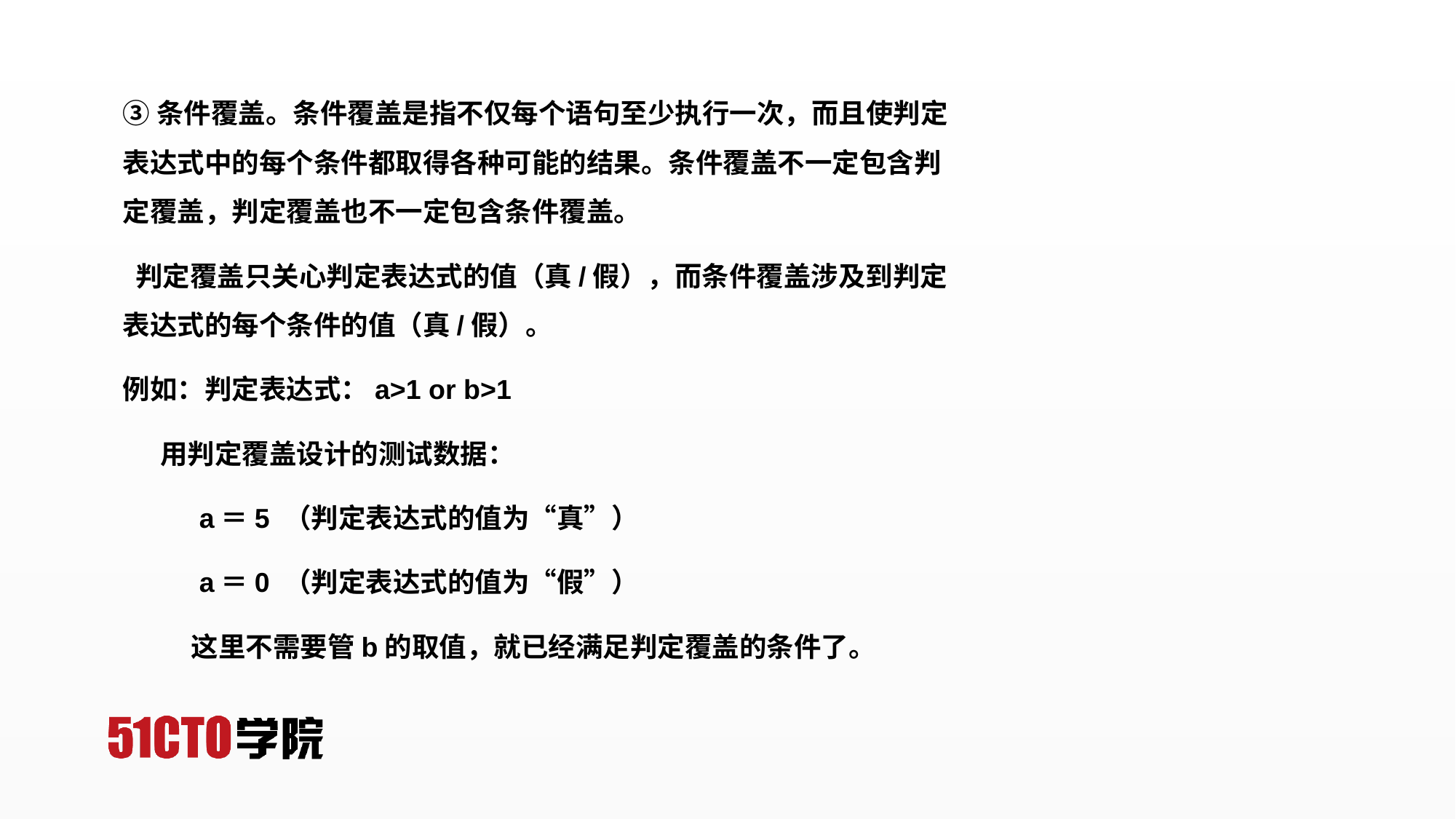

③条件覆盖。条件覆盖是指不仅每个语句至少执行一次，而且使判定表达式中的每个条件都取得各种可能的结果。条件覆盖不一定包含判定覆盖，判定覆盖也不一定包含条件覆盖。
 判定覆盖只关心判定表达式的值（真/假），而条件覆盖涉及到判定表达式的每个条件的值（真/假）。
例如：判定表达式：a>1 or b>1
     用判定覆盖设计的测试数据：
          a＝5 （判定表达式的值为“真”）
          a＝0 （判定表达式的值为“假”）
          这里不需要管b的取值，就已经满足判定覆盖的条件了。